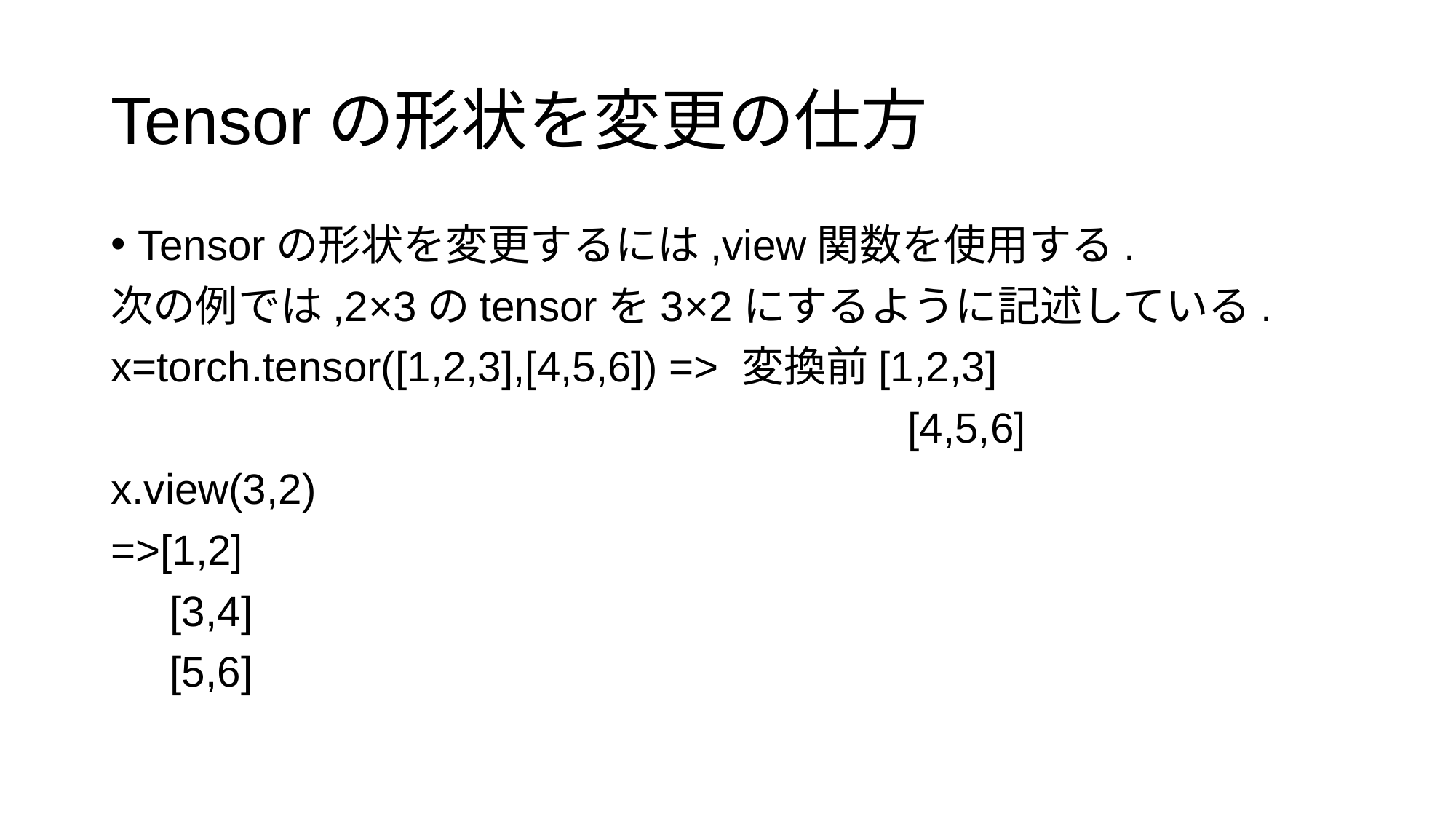

# Tensorの形状を変更の仕方
Tensorの形状を変更するには,view関数を使用する.
次の例では,2×3のtensorを3×2にするように記述している.
x=torch.tensor([1,2,3],[4,5,6]) => 変換前[1,2,3]
						            [4,5,6]
x.view(3,2)
=>[1,2]
     [3,4]
     [5,6]